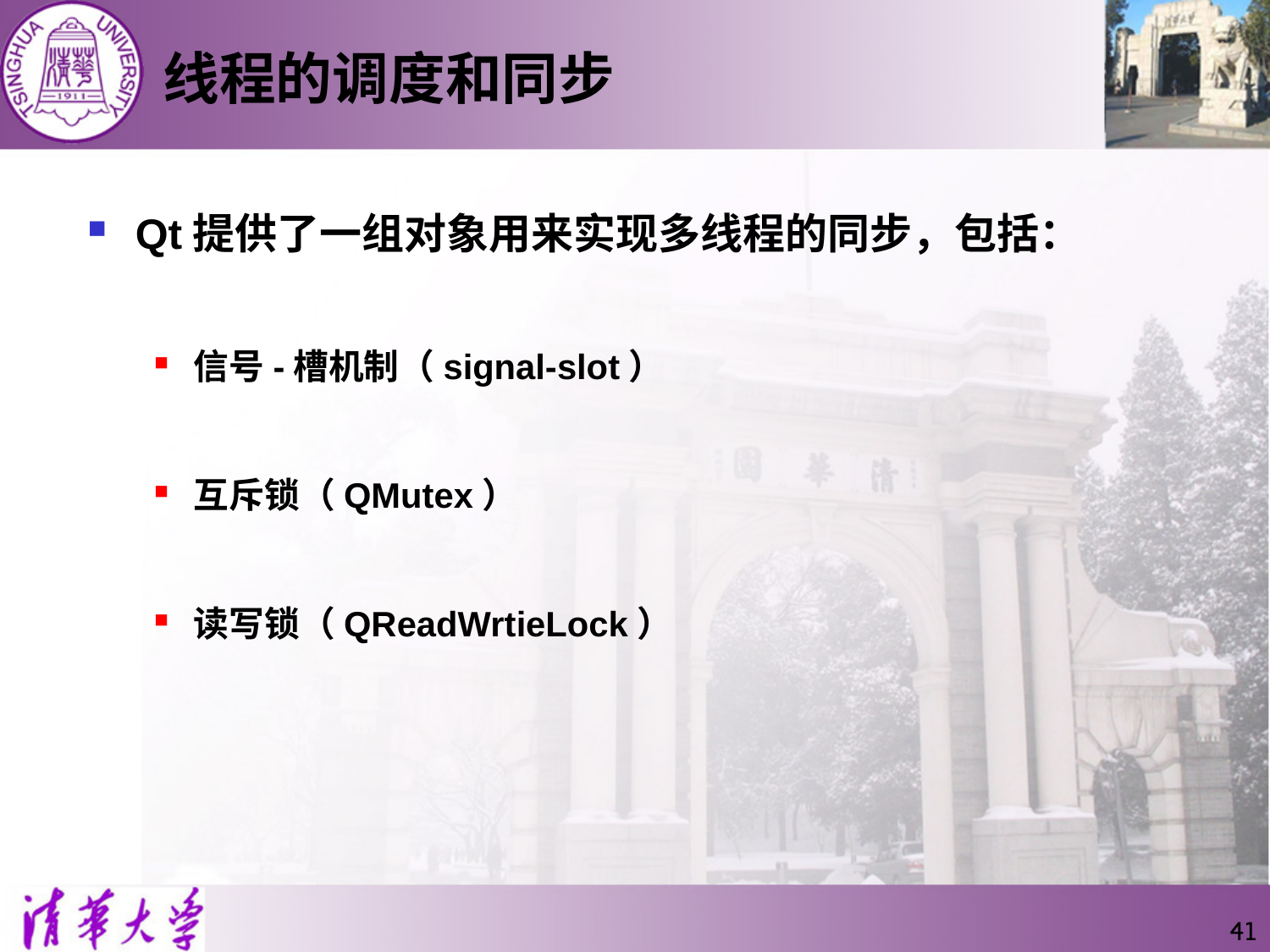

# 线程的调度和同步
Qt提供了一组对象用来实现多线程的同步，包括：

信号-槽机制（signal-slot）

互斥锁（QMutex）

读写锁（QReadWrtieLock）
41